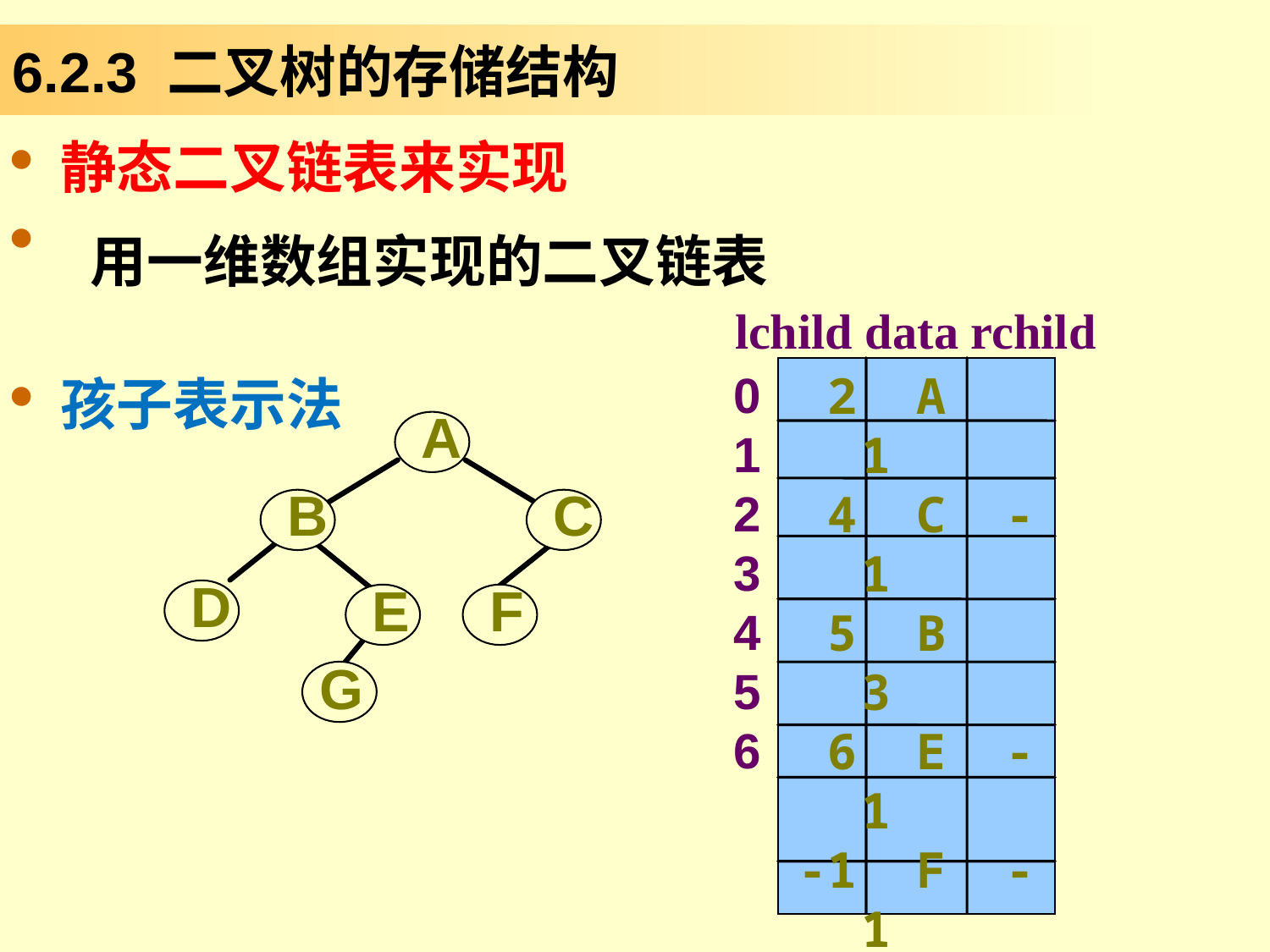

# 6.2.3 二叉树的存储结构
静态二叉链表来实现

孩子表示法

     用一维数组实现的二叉链表
 lchild data rchild
0
1
2
3
4
5
6

 2  A   1
 4  C  -1
 5  B   3
 6  E  -1
-1  F  -1
-1  D  -1
-1  G  -1

 A

 B

 C

 D

 E

 F

G